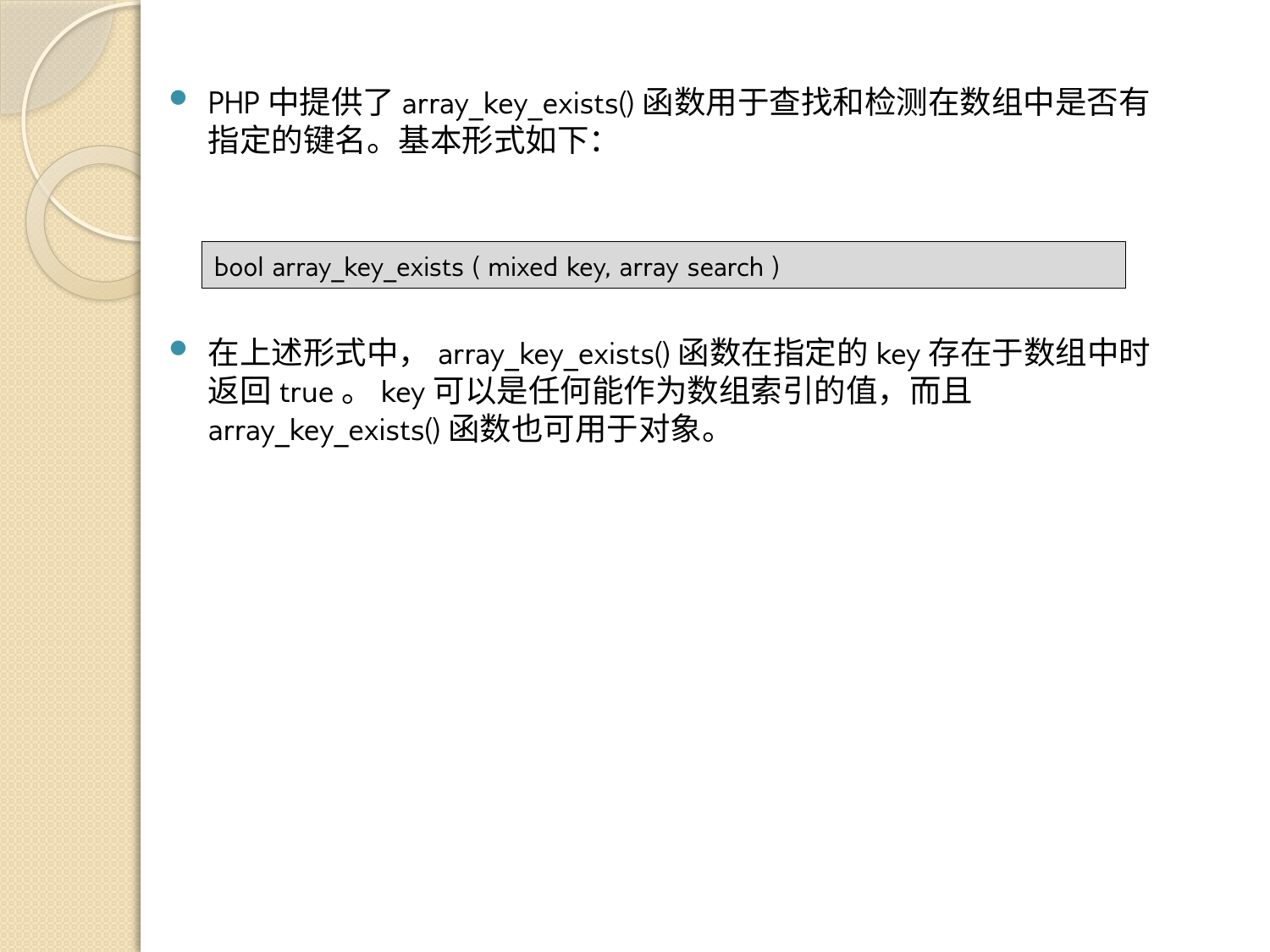

PHP中提供了array_key_exists()函数用于查找和检测在数组中是否有指定的键名。基本形式如下：
bool array_key_exists ( mixed key, array search )
在上述形式中，array_key_exists()函数在指定的key存在于数组中时返回true。key可以是任何能作为数组索引的值，而且array_key_exists()函数也可用于对象。